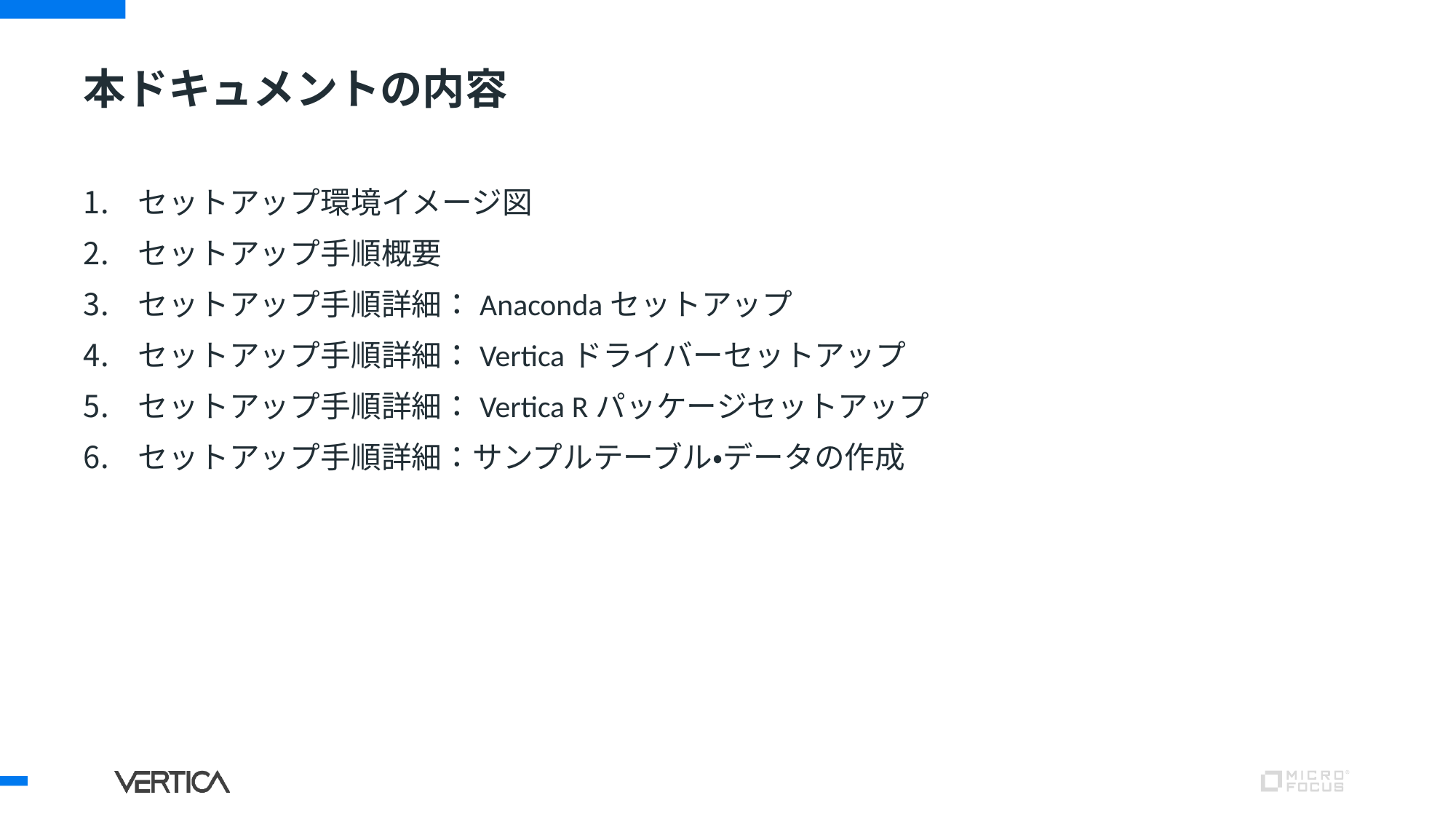

# 本ドキュメントの内容

セットアップ環境イメージ図
セットアップ手順概要
セットアップ手順詳細：Anacondaセットアップ
セットアップ手順詳細：Verticaドライバーセットアップ
セットアップ手順詳細：Vertica Rパッケージセットアップ
セットアップ手順詳細：サンプルテーブル・データの作成